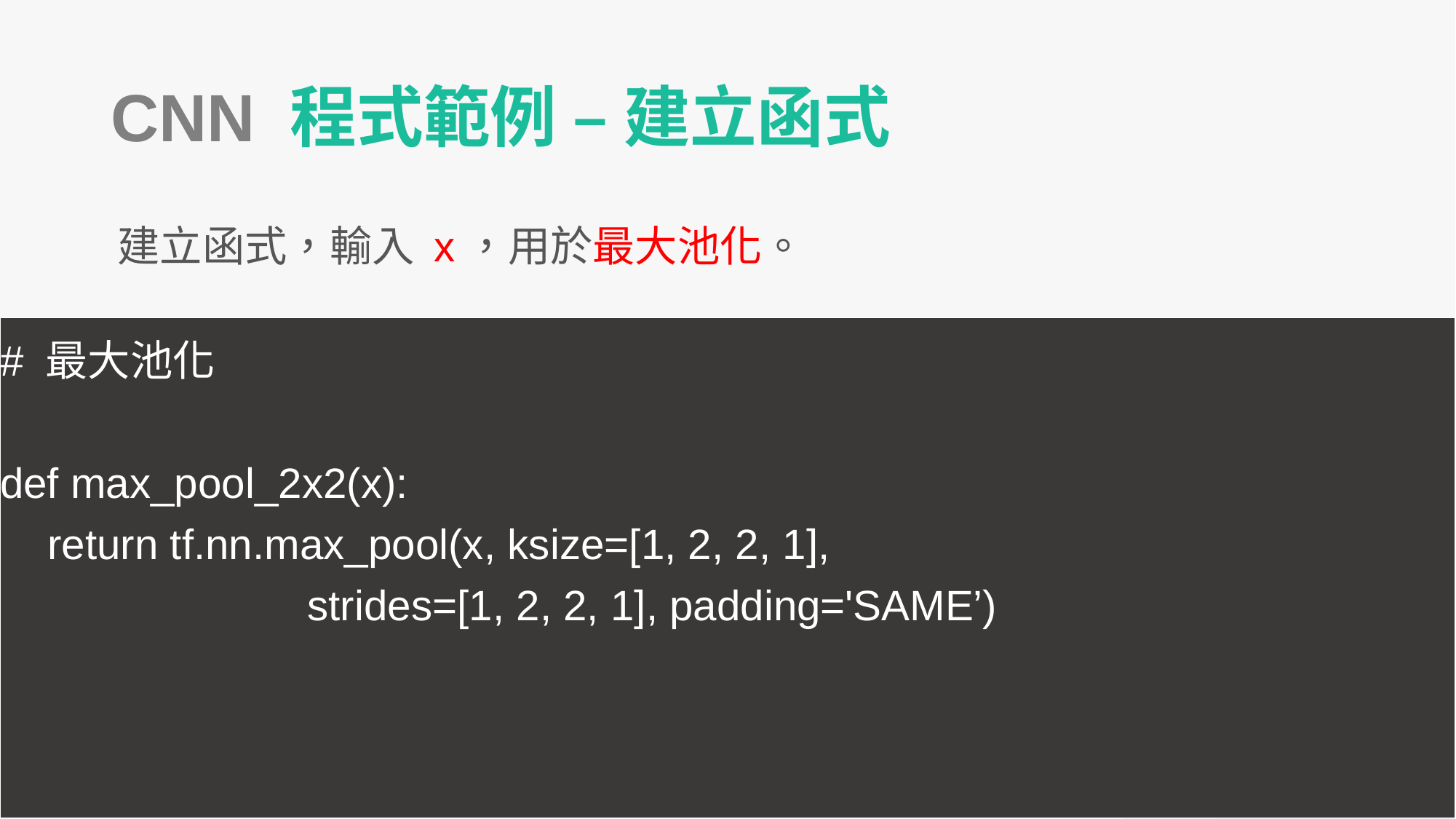

CNN 程式範例 – 建立函式
建立函式，輸入 x，用於最大池化。
# 最大池化

def max_pool_2x2(x):
    return tf.nn.max_pool(x, ksize=[1, 2, 2, 1],
                          strides=[1, 2, 2, 1], padding='SAME’)